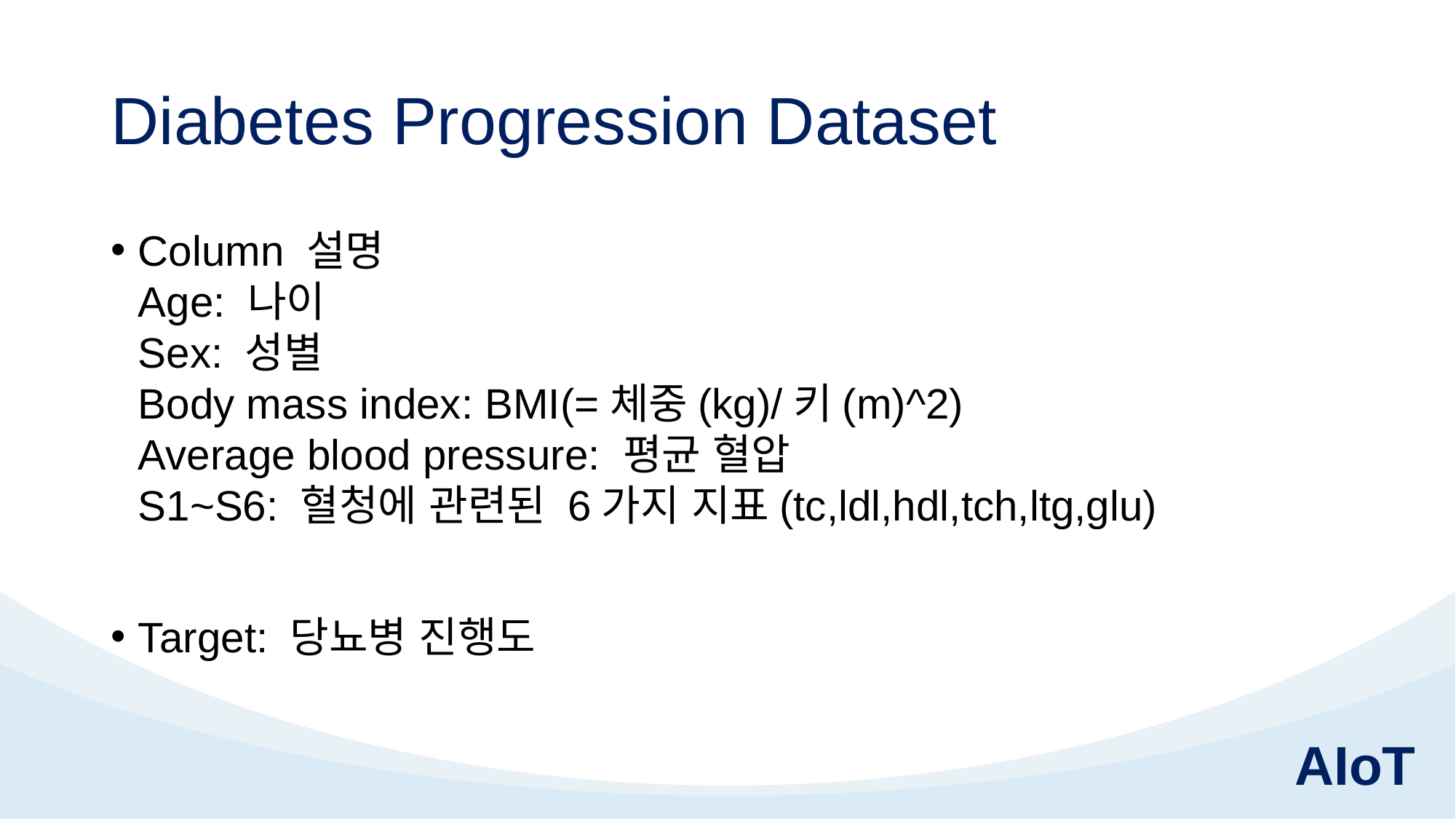

# Diabetes Progression Dataset
Column 설명
Age: 나이
Sex: 성별
Body mass index: BMI(=체중(kg)/키(m)^2)
Average blood pressure: 평균 혈압
S1~S6: 혈청에 관련된 6가지 지표(tc,ldl,hdl,tch,ltg,glu)

Target: 당뇨병 진행도